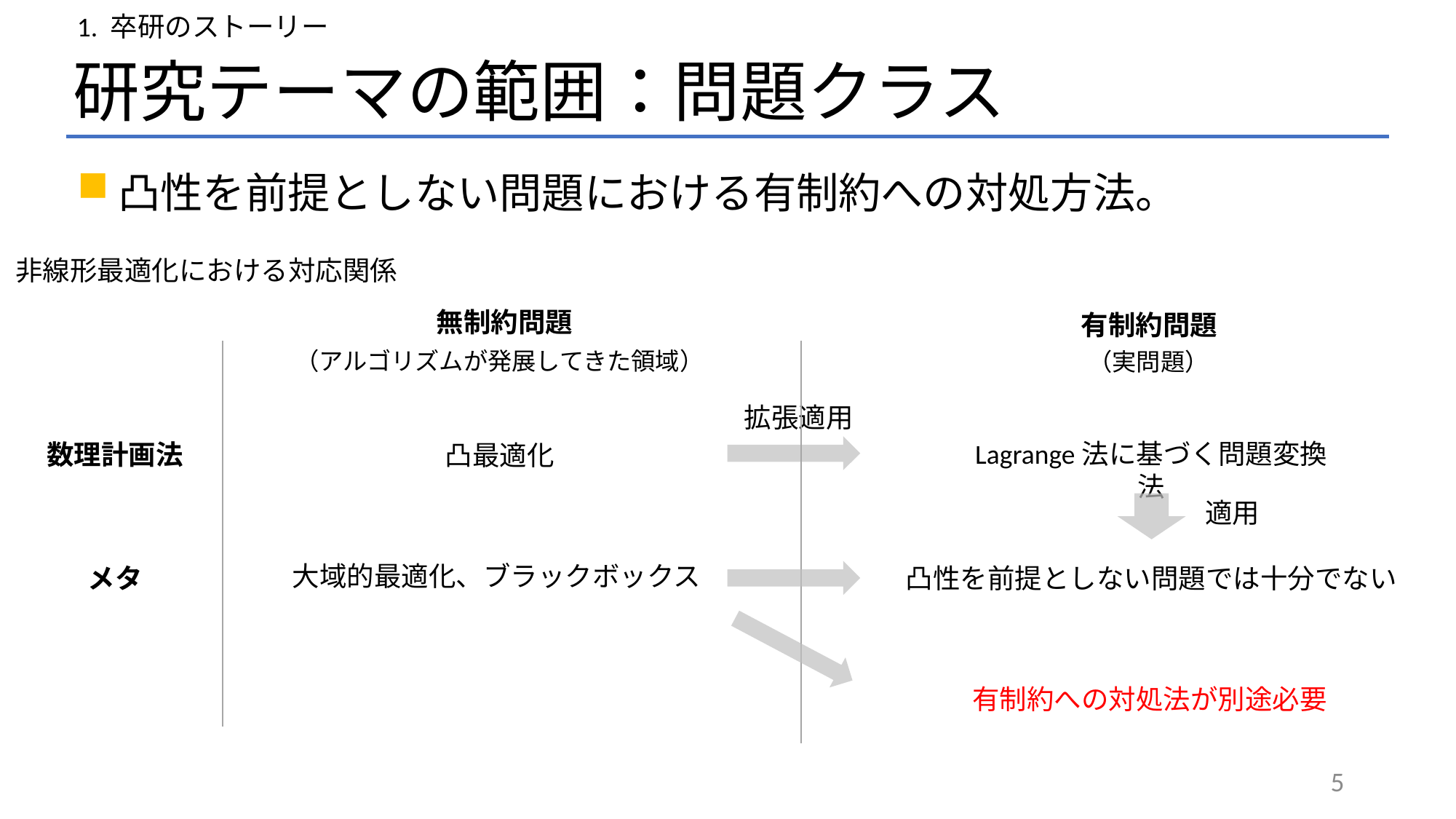

1. 卒研のストーリー
# 研究テーマの範囲：問題クラス
凸性を前提としない問題における有制約への対処方法。
非線形最適化における対応関係
無制約問題
有制約問題
（アルゴリズムが発展してきた領域）
（実問題）

拡張適用
Lagrange法に基づく問題変換法
数理計画法
凸最適化
適用

大域的最適化、ブラックボックス
メタ
凸性を前提としない問題では十分でない

有制約への対処法が別途必要
5